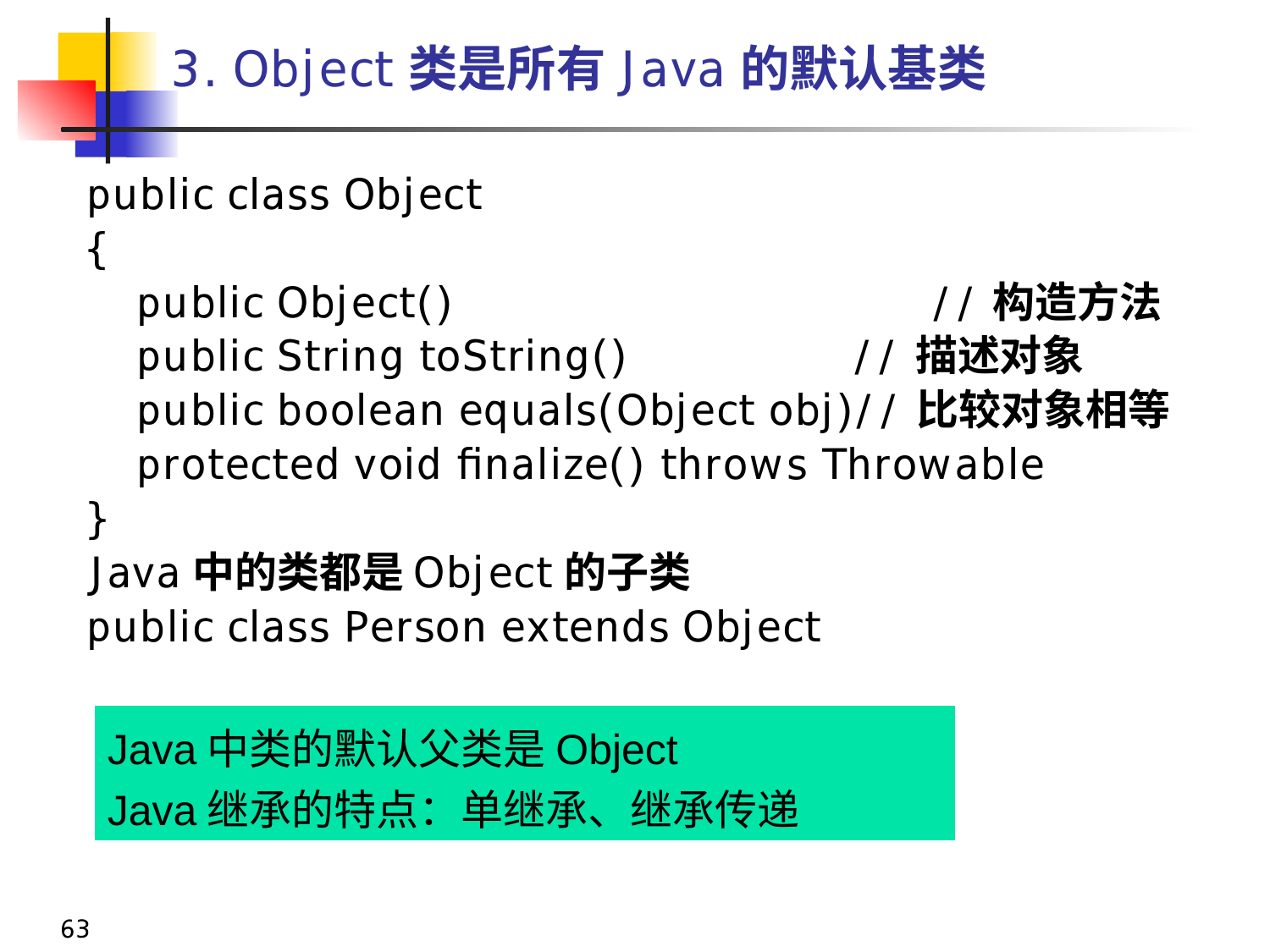

# 3. Object类是所有Java的默认基类
public class Object
{
    public Object()                              	//构造方法
    public String toString()                  //描述对象
    public boolean equals(Object obj)//比较对象相等
    protected void finalize() throws Throwable
}
Java中的类都是Object的子类
public class Person extends Object
Java中类的默认父类是Object
Java继承的特点：单继承、继承传递
63